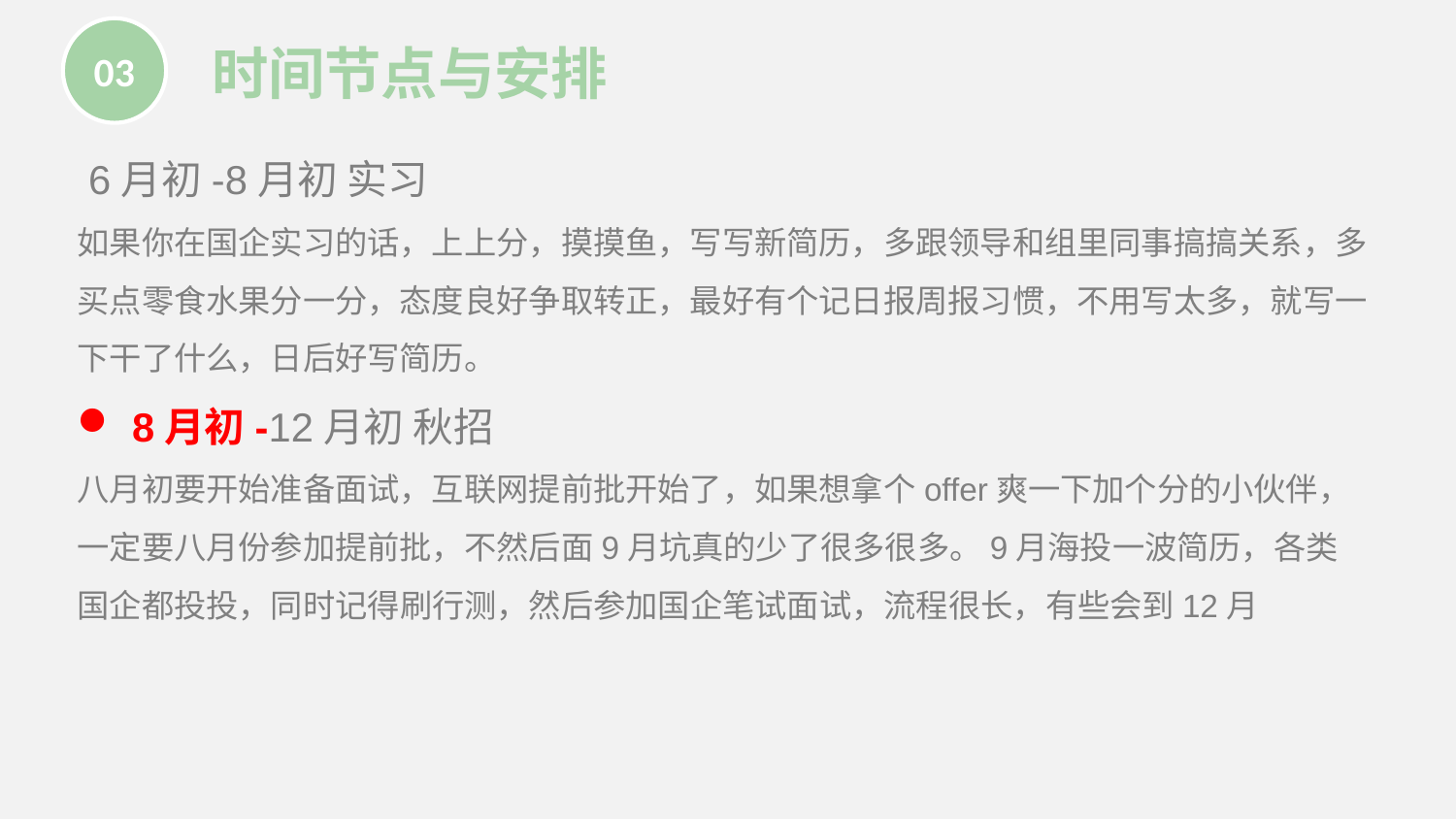

03
时间节点与安排
 6月初-8月初 实习
如果你在国企实习的话，上上分，摸摸鱼，写写新简历，多跟领导和组里同事搞搞关系，多买点零食水果分一分，态度良好争取转正，最好有个记日报周报习惯，不用写太多，就写一下干了什么，日后好写简历。
8月初-12月初 秋招
八月初要开始准备面试，互联网提前批开始了，如果想拿个offer爽一下加个分的小伙伴，一定要八月份参加提前批，不然后面9月坑真的少了很多很多。9月海投一波简历，各类国企都投投，同时记得刷行测，然后参加国企笔试面试，流程很长，有些会到12月